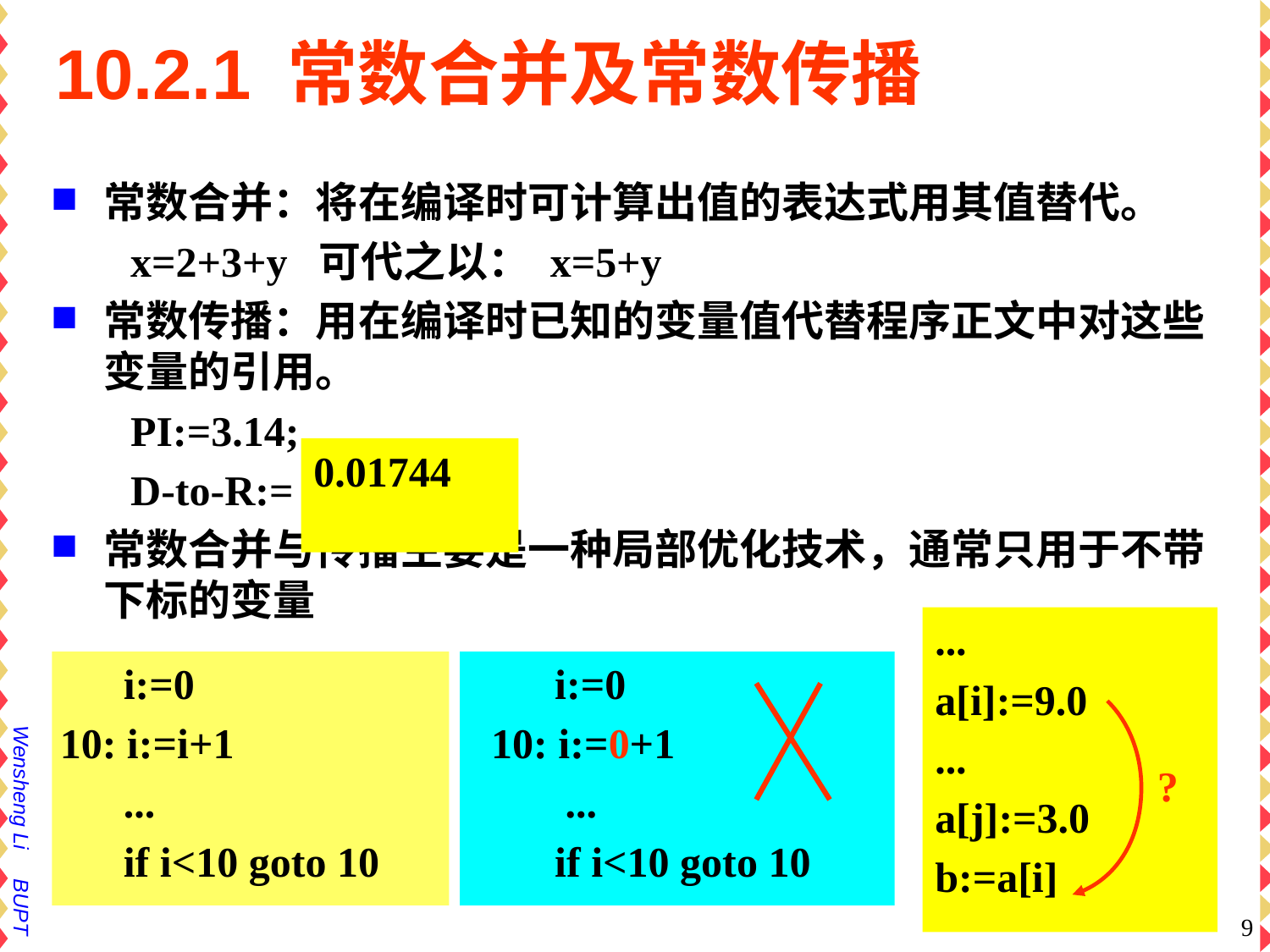

# 10.2.1 常数合并及常数传播
常数合并：将在编译时可计算出值的表达式用其值替代。
x=2+3+y  可代之以： x=5+y
常数传播：用在编译时已知的变量值代替程序正文中对这些变量的引用。
PI:=3.14;
D-to-R:= PI/180.0;
常数合并与传播主要是一种局部优化技术，通常只用于不带下标的变量

3.14/180.0
0.01744
...
a[i]:=9.0
...
a[j]:=3.0
b:=a[i]
      i:=0
10: i:=i+1
      ...
      if i<10 goto 10
      i:=0
10: i:=0+1
       ...
      if i<10 goto 10

?
9